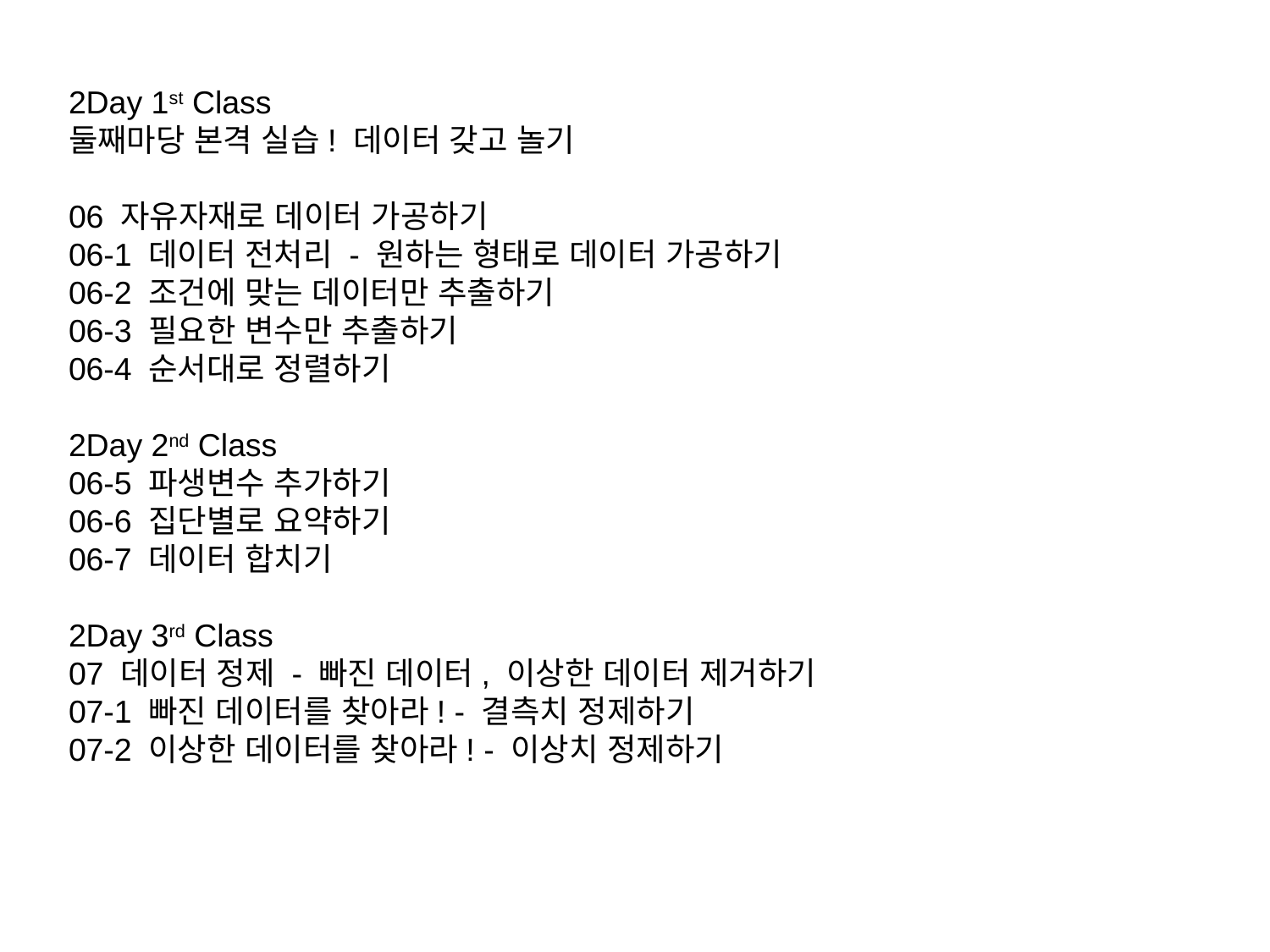

2Day 1st Class
둘째마당 본격 실습! 데이터 갖고 놀기

06 자유자재로 데이터 가공하기 
06-1 데이터 전처리 - 원하는 형태로 데이터 가공하기 
06-2 조건에 맞는 데이터만 추출하기
06-3 필요한 변수만 추출하기 
06-4 순서대로 정렬하기

2Day 2nd Class
06-5 파생변수 추가하기 
06-6 집단별로 요약하기 
06-7 데이터 합치기
2Day 3rd Class
07 데이터 정제 - 빠진 데이터, 이상한 데이터 제거하기 
07-1 빠진 데이터를 찾아라! - 결측치 정제하기 
07-2 이상한 데이터를 찾아라! - 이상치 정제하기